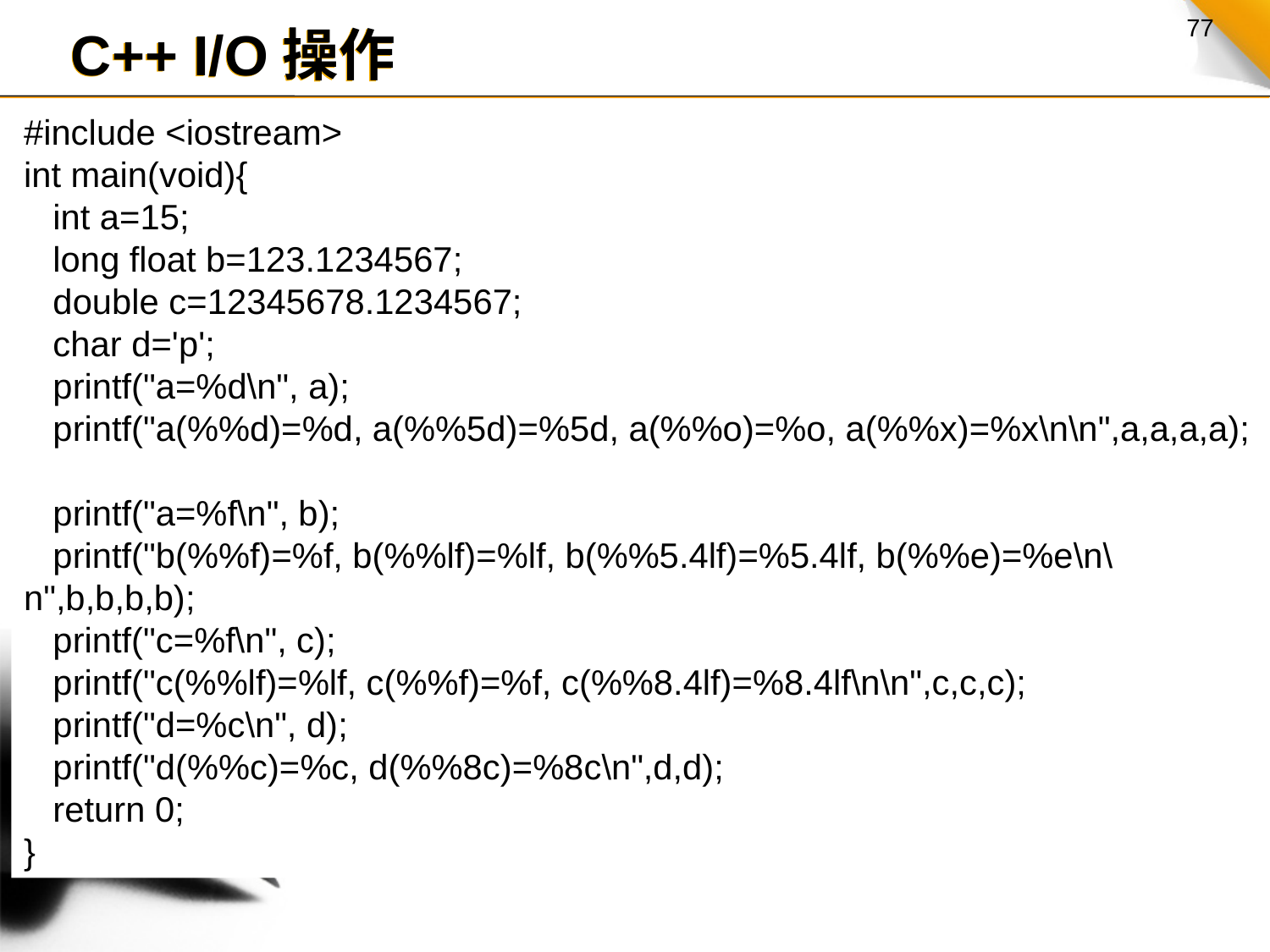

C++ I/O操作
#include <iostream>
int main(void){
   int a=15;
   long float b=123.1234567;
   double c=12345678.1234567;
   char d='p';
   printf("a=%d\n", a);
   printf("a(%%d)=%d, a(%%5d)=%5d, a(%%o)=%o, a(%%x)=%x\n\n",a,a,a,a);
   printf("a=%f\n", b);
   printf("b(%%f)=%f, b(%%lf)=%lf, b(%%5.4lf)=%5.4lf, b(%%e)=%e\n\n",b,b,b,b);
   printf("c=%f\n", c);
   printf("c(%%lf)=%lf, c(%%f)=%f, c(%%8.4lf)=%8.4lf\n\n",c,c,c);
   printf("d=%c\n", d);
   printf("d(%%c)=%c, d(%%8c)=%8c\n",d,d);
   return 0;
}